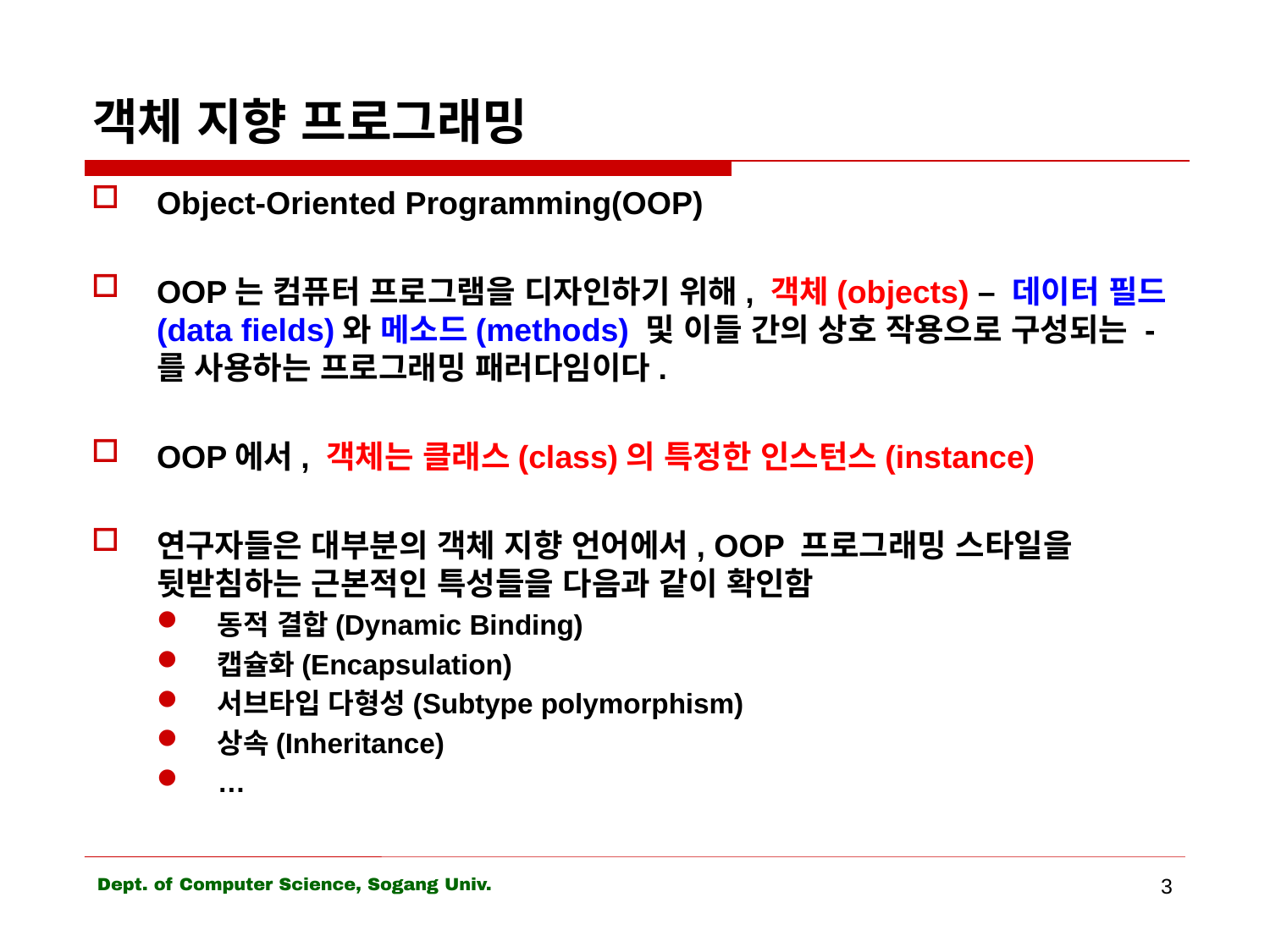

# 객체 지향 프로그래밍
Object-Oriented Programming(OOP)

OOP는 컴퓨터 프로그램을 디자인하기 위해, 객체(objects) – 데이터 필드(data fields)와 메소드(methods) 및 이들 간의 상호 작용으로 구성되는 - 를 사용하는 프로그래밍 패러다임이다.

OOP에서, 객체는 클래스(class)의 특정한 인스턴스(instance)

연구자들은 대부분의 객체 지향 언어에서, OOP 프로그래밍 스타일을 뒷받침하는 근본적인 특성들을 다음과 같이 확인함
동적 결합(Dynamic Binding)
캡슐화(Encapsulation)
서브타입 다형성(Subtype polymorphism)
상속(Inheritance)
…

Dept. of Computer Science, Sogang Univ.
3